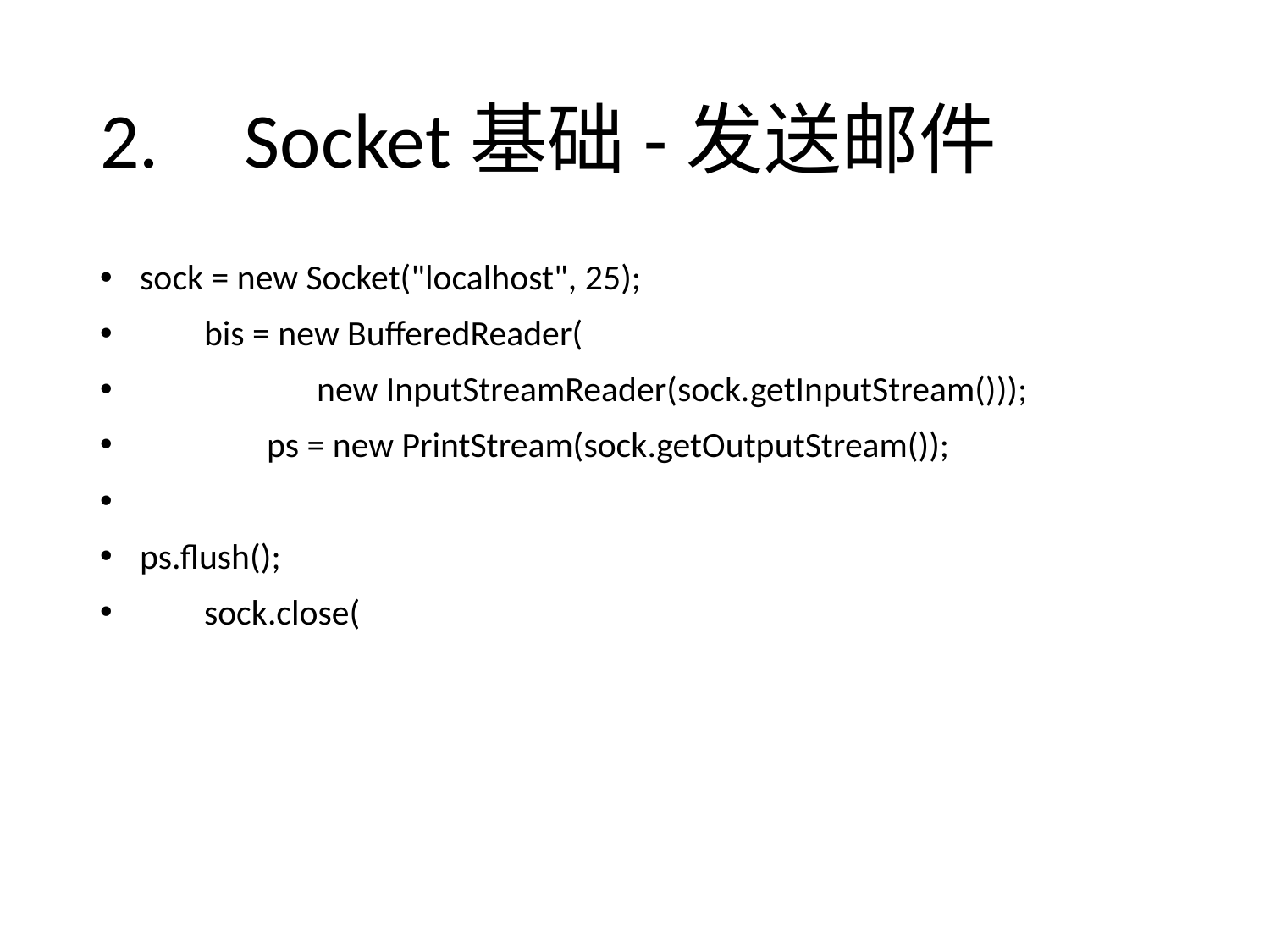

# 2.	 Socket基础-发送邮件
 sock = new Socket("localhost", 25);
         bis = new BufferedReader(
                       new InputStreamReader(sock.getInputStream()));
       	 ps = new PrintStream(sock.getOutputStream());

 ps.flush();
         sock.close(